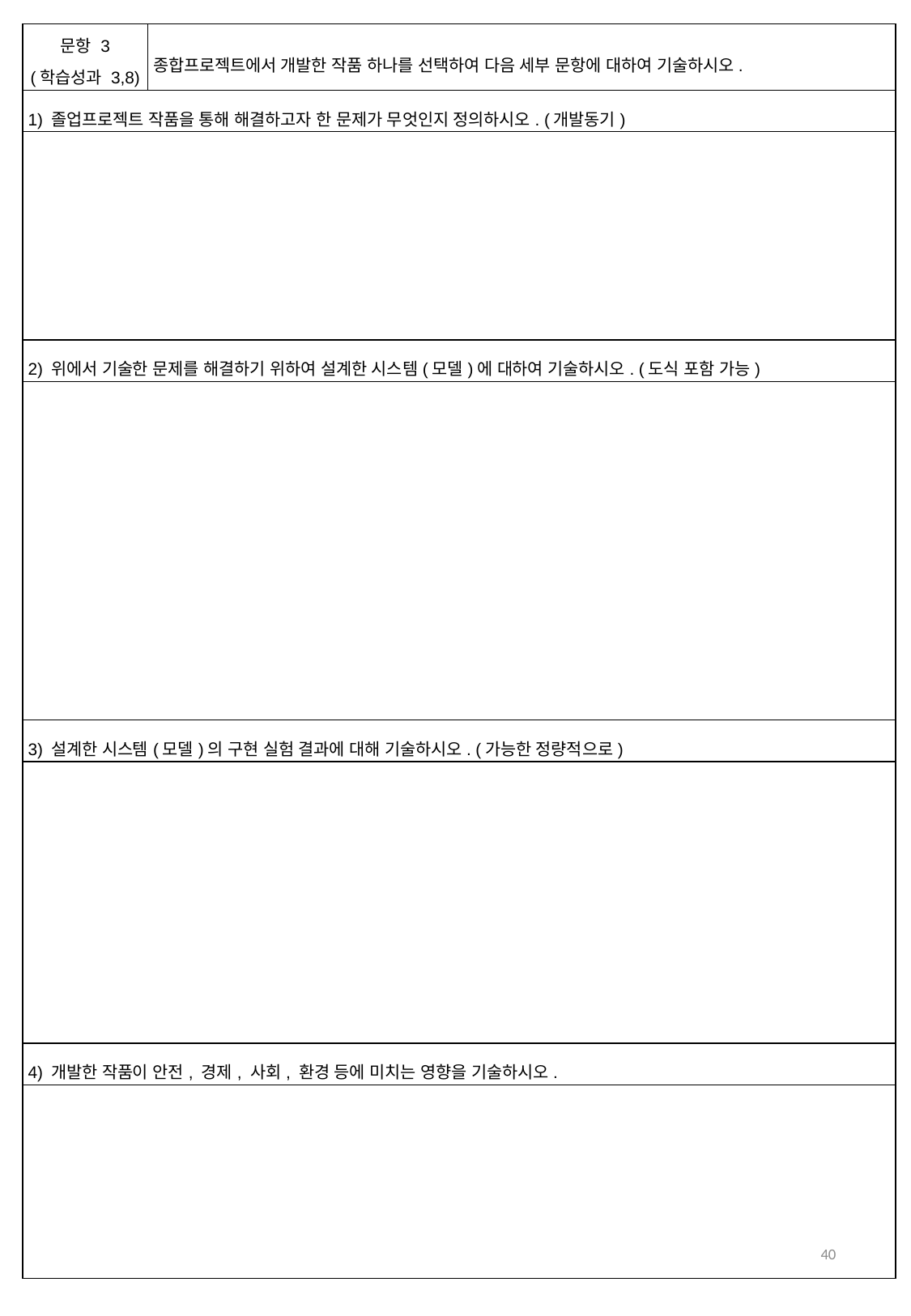

| 문항 3 (학습성과 3,8) | 종합프로젝트에서 개발한 작품 하나를 선택하여 다음 세부 문항에 대하여 기술하시오. |
| --- | --- |
| 1) 졸업프로젝트 작품을 통해 해결하고자 한 문제가 무엇인지 정의하시오. (개발동기) |  |
|  |  |
| 2) 위에서 기술한 문제를 해결하기 위하여 설계한 시스템(모델)에 대하여 기술하시오. (도식 포함 가능) |  |
|  |  |
| 3) 설계한 시스템(모델)의 구현 실험 결과에 대해 기술하시오. (가능한 정량적으로) |  |
|  |  |
| 4) 개발한 작품이 안전, 경제, 사회, 환경 등에 미치는 영향을 기술하시오. |  |
|  |  |
40